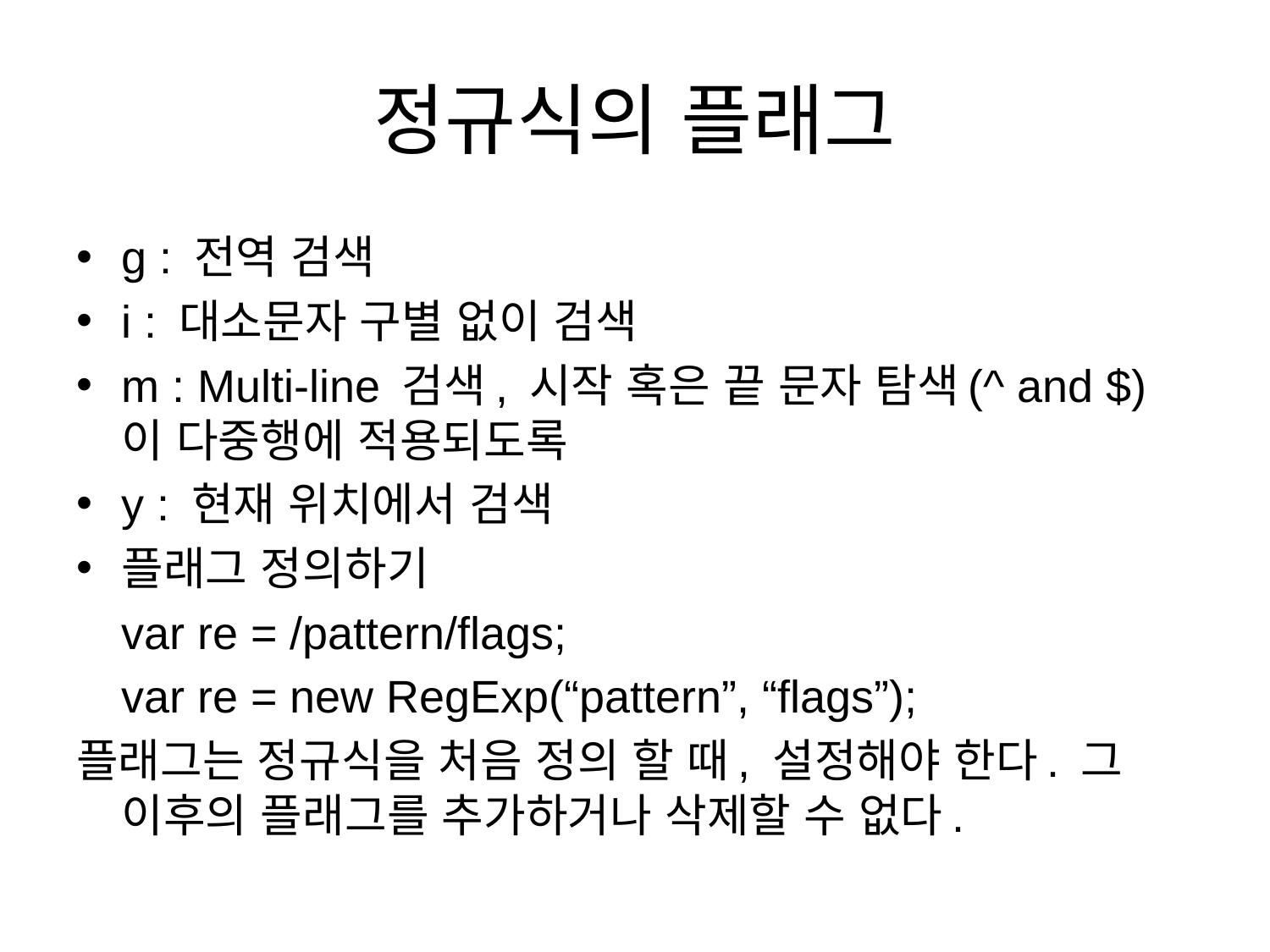

# 정규식의 플래그
g : 전역 검색
i : 대소문자 구별 없이 검색
m : Multi-line 검색, 시작 혹은 끝 문자 탐색(^ and $)이 다중행에 적용되도록
y : 현재 위치에서 검색
플래그 정의하기
	var re = /pattern/flags;
	var re = new RegExp(“pattern”, “flags”);
플래그는 정규식을 처음 정의 할 때, 설정해야 한다. 그 이후의 플래그를 추가하거나 삭제할 수 없다.